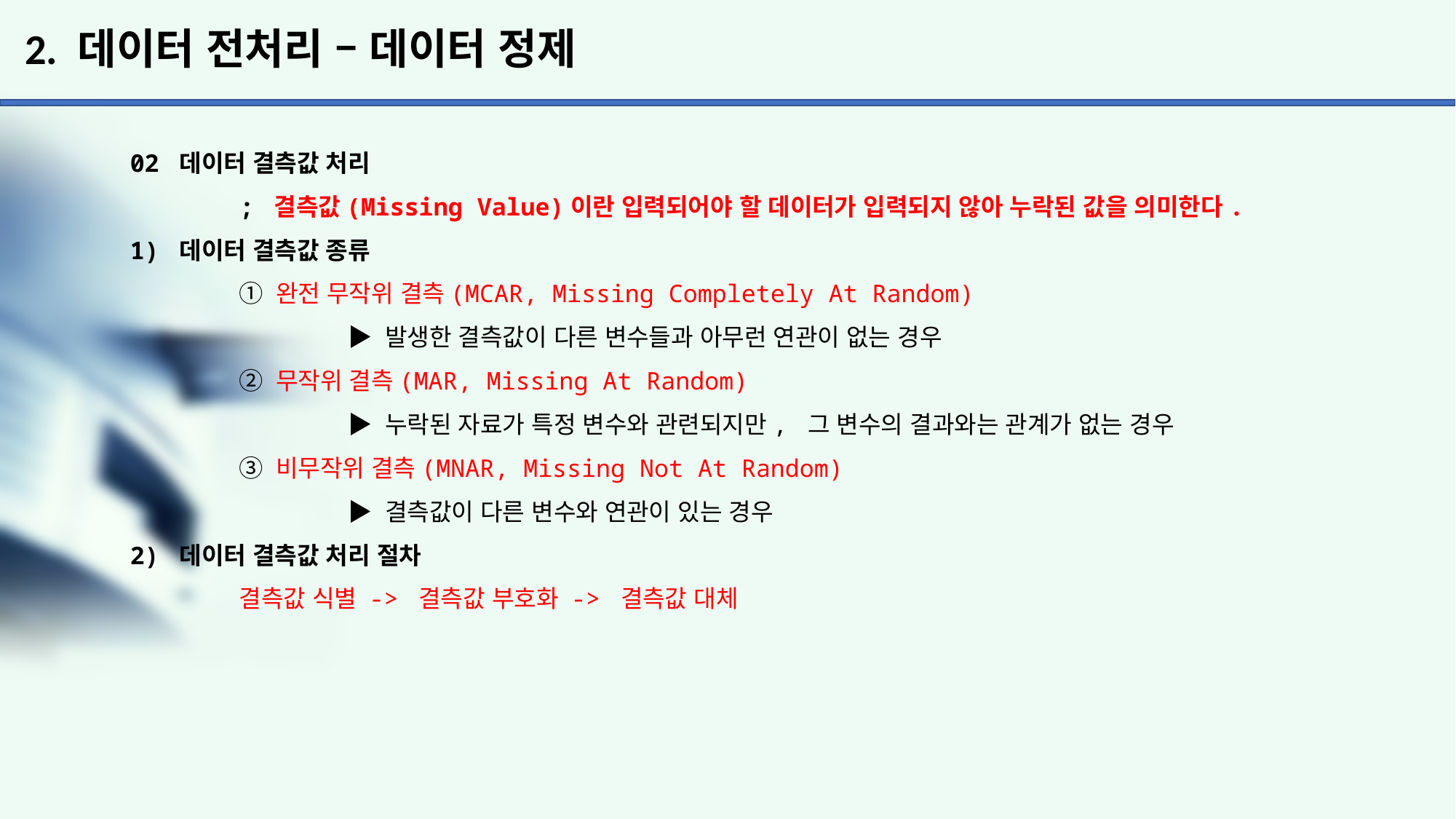

# 2. 데이터 전처리 – 데이터 정제
02 데이터 결측값 처리
	; 결측값(Missing Value)이란 입력되어야 할 데이터가 입력되지 않아 누락된 값을 의미한다.
1) 데이터 결측값 종류
	① 완전 무작위 결측(MCAR, Missing Completely At Random)
		▶ 발생한 결측값이 다른 변수들과 아무런 연관이 없는 경우
	② 무작위 결측(MAR, Missing At Random)
		▶ 누락된 자료가 특정 변수와 관련되지만, 그 변수의 결과와는 관계가 없는 경우
	③ 비무작위 결측(MNAR, Missing Not At Random)
		▶ 결측값이 다른 변수와 연관이 있는 경우
2) 데이터 결측값 처리 절차
	결측값 식별 -> 결측값 부호화 -> 결측값 대체